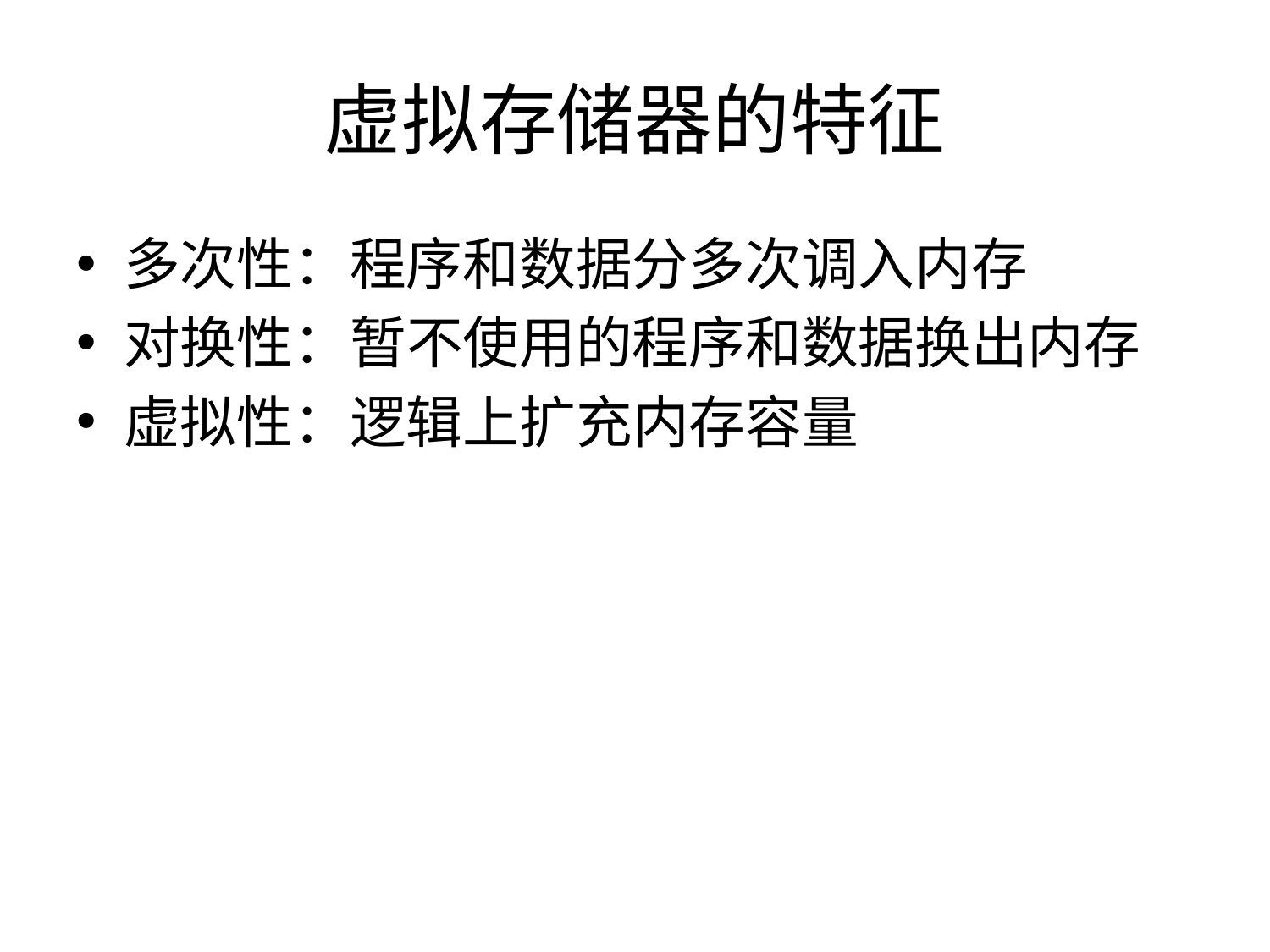

# 虚拟存储器的特征
多次性：程序和数据分多次调入内存
对换性：暂不使用的程序和数据换出内存
虚拟性：逻辑上扩充内存容量